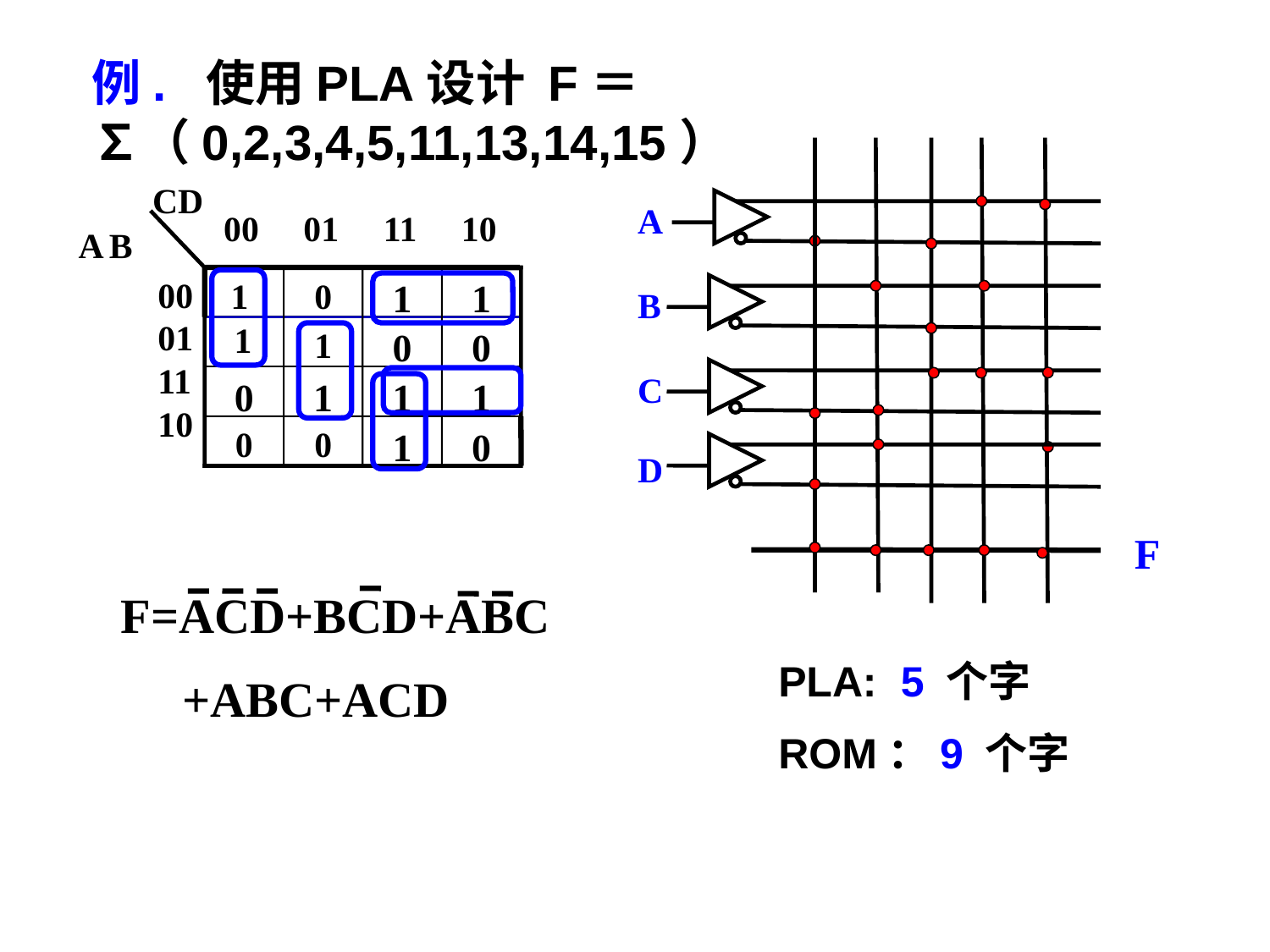

例.  使用PLA设计 F＝∑（0,2,3,4,5,11,13,14,15）

A

B

C

D

F

CD
  00     01     11     10

A B
1

0

1

1

00
01
11
10
1

1
0
0

0
1
1
1

0

0
1
0

F=ACD+BCD+ABC
     +ABC+ACD

PLA:  5 个字
ROM：9 个字